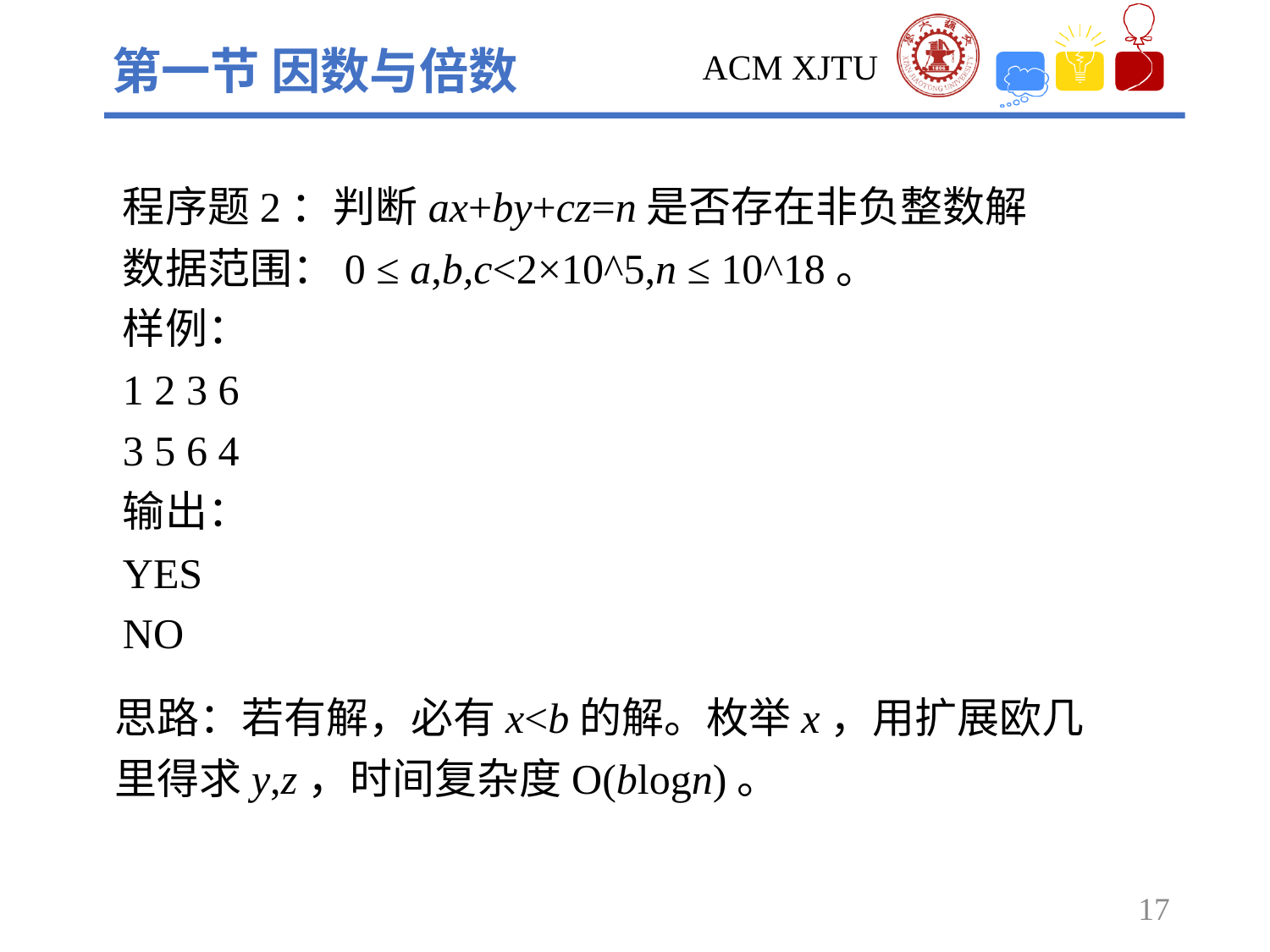

第一节 因数与倍数
程序题2：判断ax+by+cz=n是否存在非负整数解
数据范围：0 ≤ a,b,c<2×10^5,n ≤ 10^18。
样例：
1 2 3 6
3 5 6 4
输出：
YES
NO
思路：若有解，必有x<b的解。枚举x，用扩展欧几里得求y,z，时间复杂度O(blogn)。
17